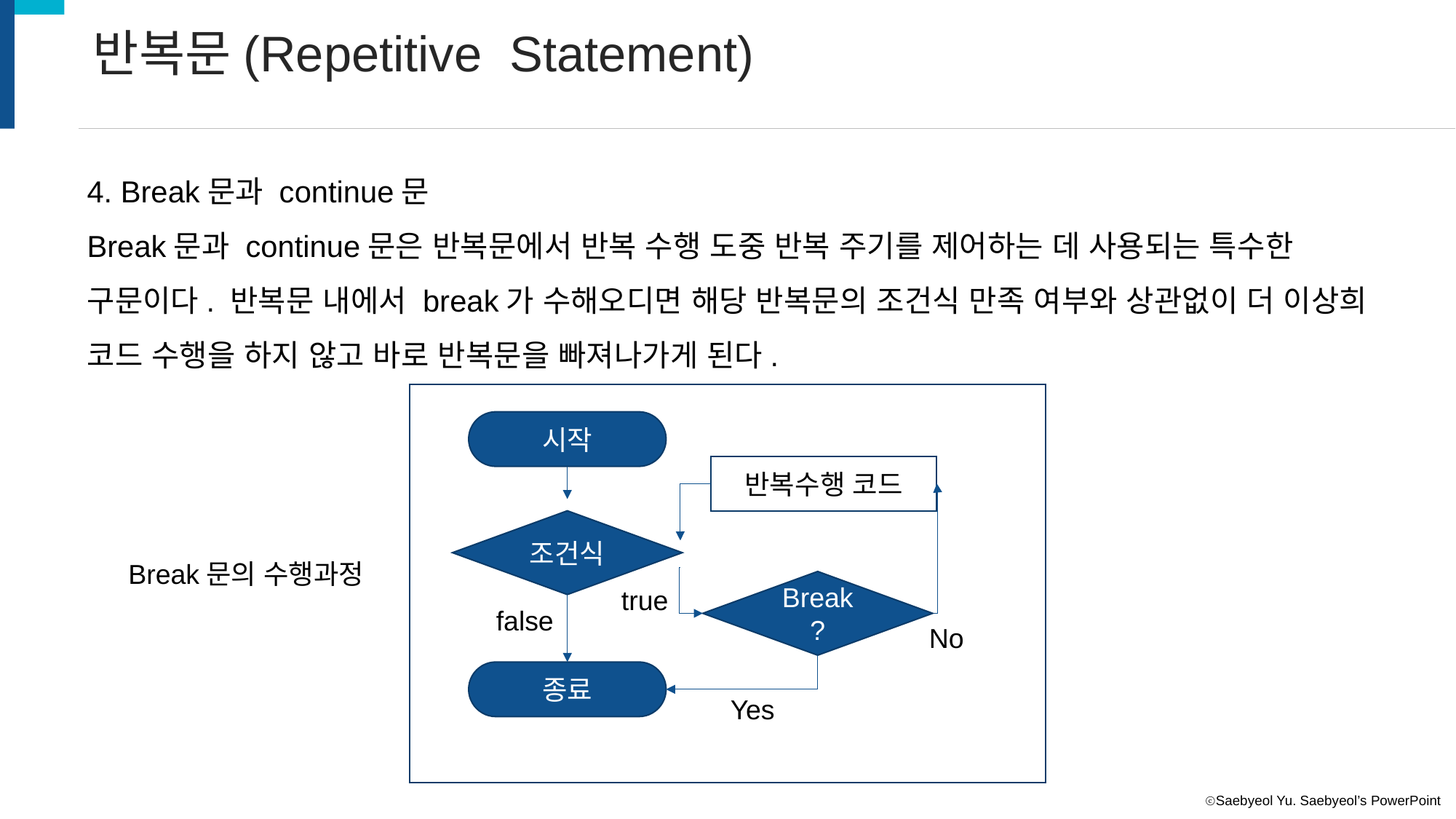

반복문(Repetitive  Statement)
4. Break문과 continue문
Break문과 continue문은 반복문에서 반복 수행 도중 반복 주기를 제어하는 데 사용되는 특수한 구문이다. 반복문 내에서 break가 수해오디면 해당 반복문의 조건식 만족 여부와 상관없이 더 이상희 코드 수행을 하지 않고 바로 반복문을 빠져나가게 된다.

시작
반복수행 코드
조건식
Break문의 수행과정
Break
?
true
false
No
종료
Yes